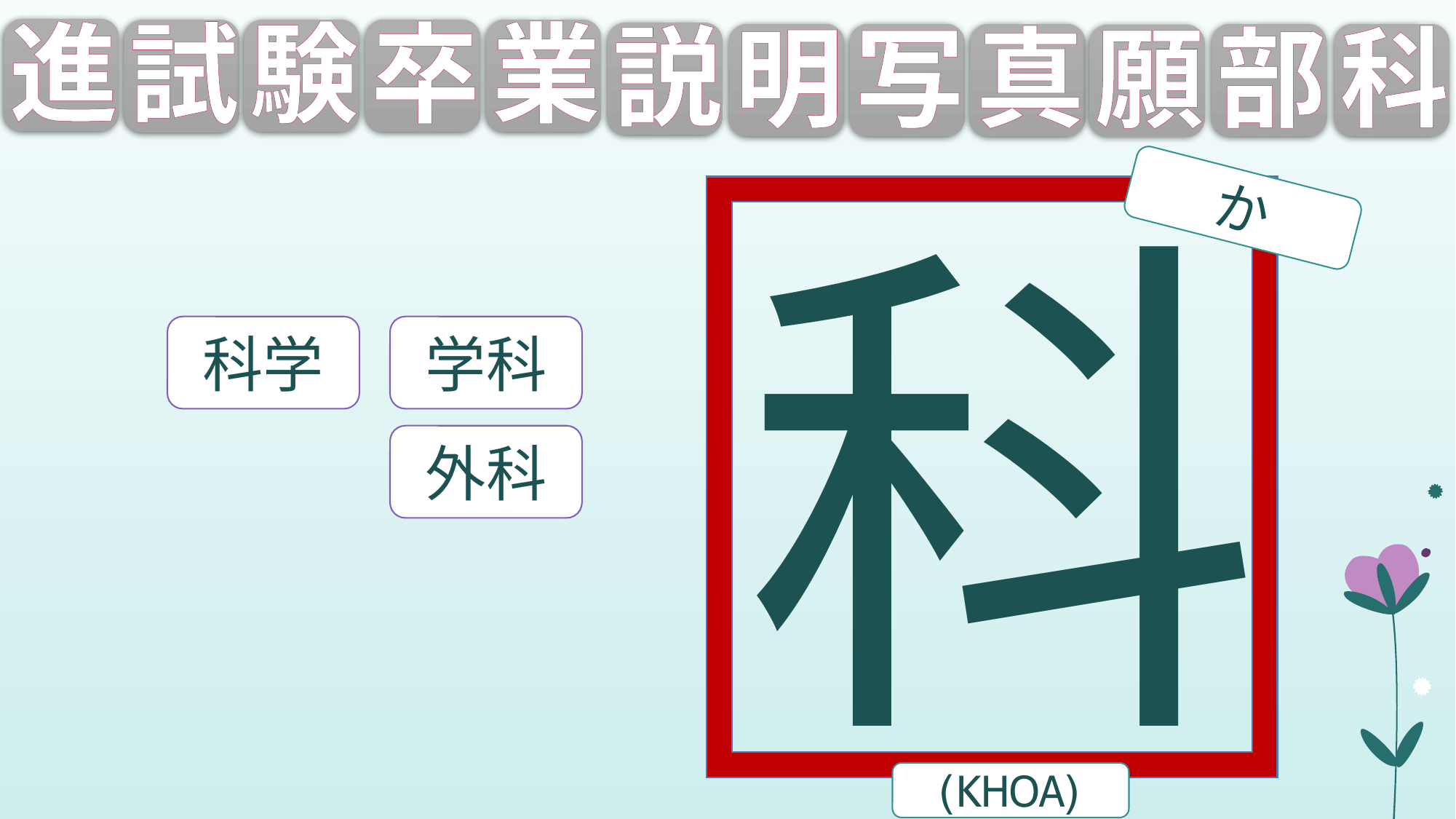

進
業
卒
験
試
説
科
部
写
真
明
願
か
科
科学
学科
外科
(KHOA)